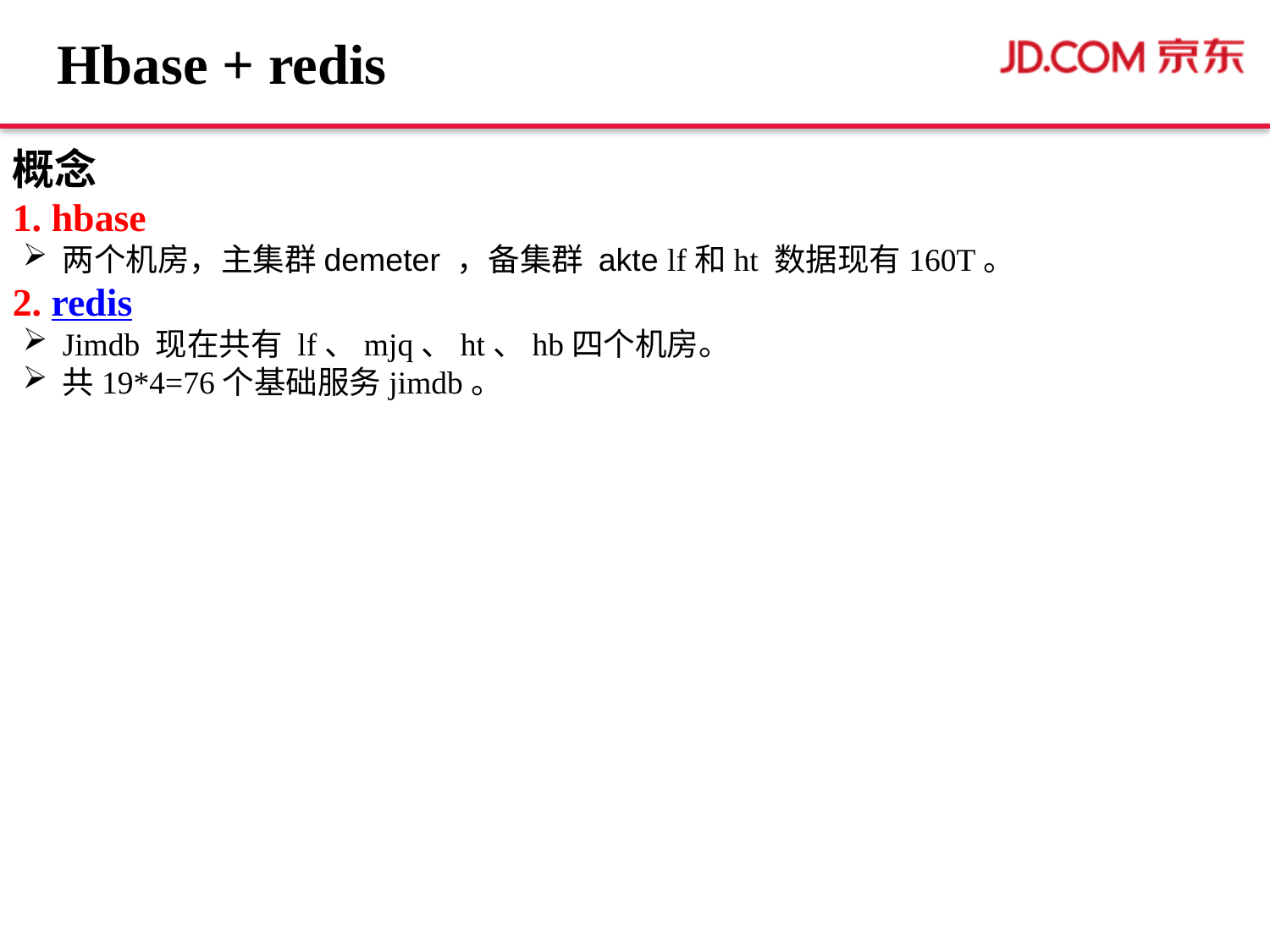

# Hbase + redis
概念
1. hbase
两个机房，主集群demeter ，备集群 akte lf和ht 数据现有160T。
2. redis
Jimdb 现在共有 lf、mjq、ht、hb四个机房。
共19*4=76个基础服务jimdb。